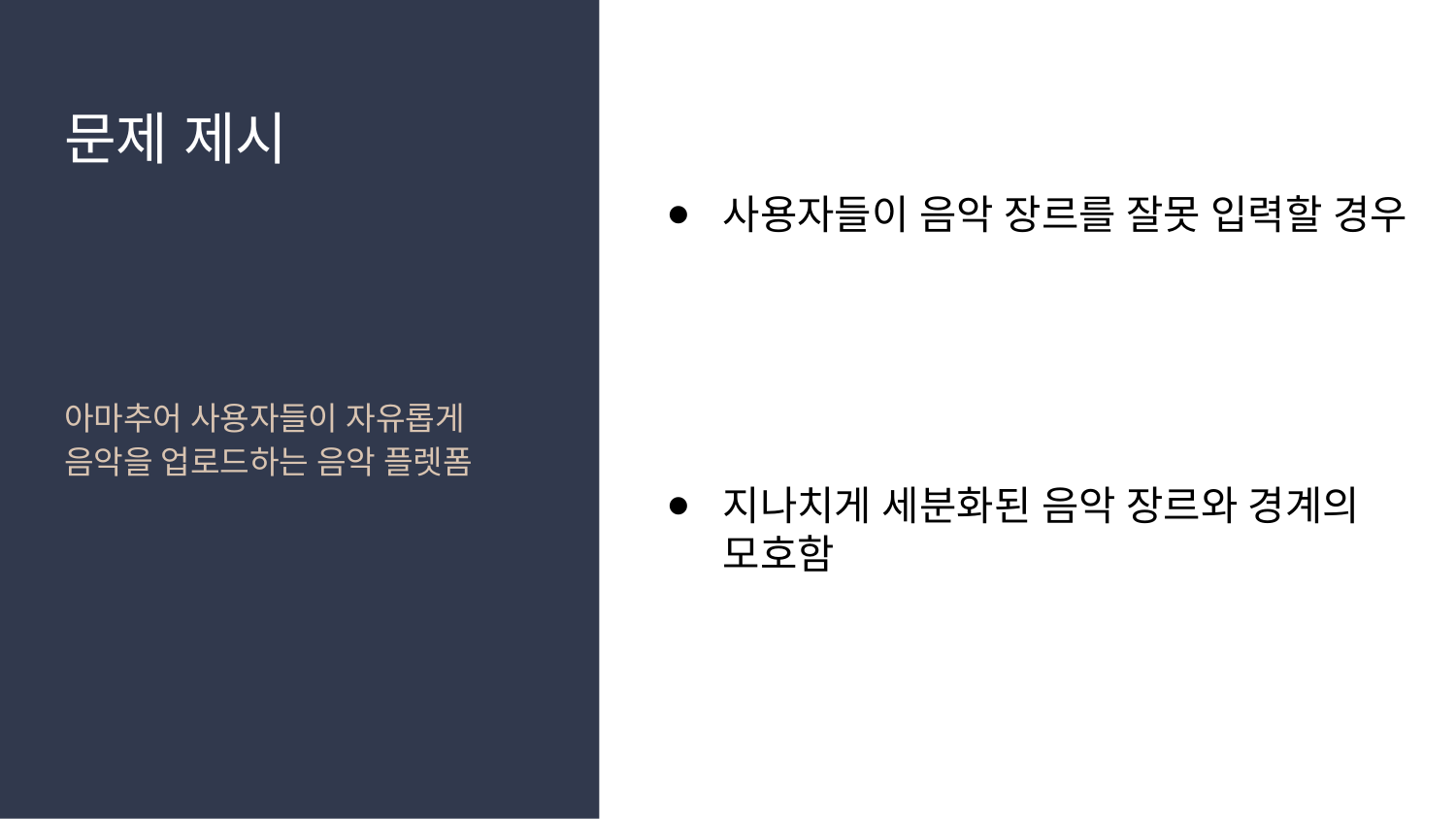

# 문제 제시
사용자들이 음악 장르를 잘못 입력할 경우

지나치게 세분화된 음악 장르와 경계의 모호함
아마추어 사용자들이 자유롭게 음악을 업로드하는 음악 플렛폼